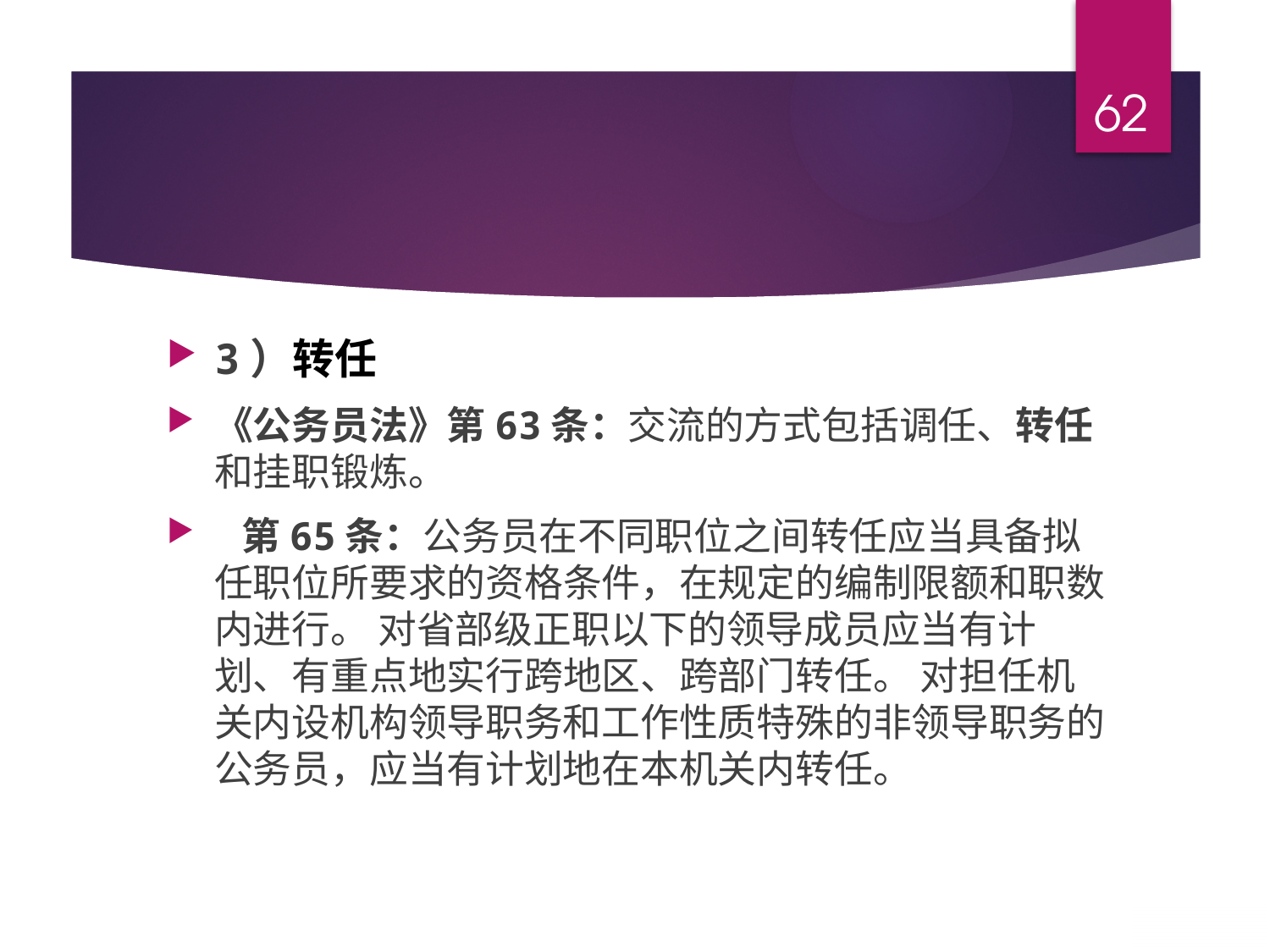

62
#
3）转任
《公务员法》第63条：交流的方式包括调任、转任和挂职锻炼。
  第65条：公务员在不同职位之间转任应当具备拟任职位所要求的资格条件，在规定的编制限额和职数内进行。 对省部级正职以下的领导成员应当有计划、有重点地实行跨地区、跨部门转任。 对担任机关内设机构领导职务和工作性质特殊的非领导职务的公务员，应当有计划地在本机关内转任。